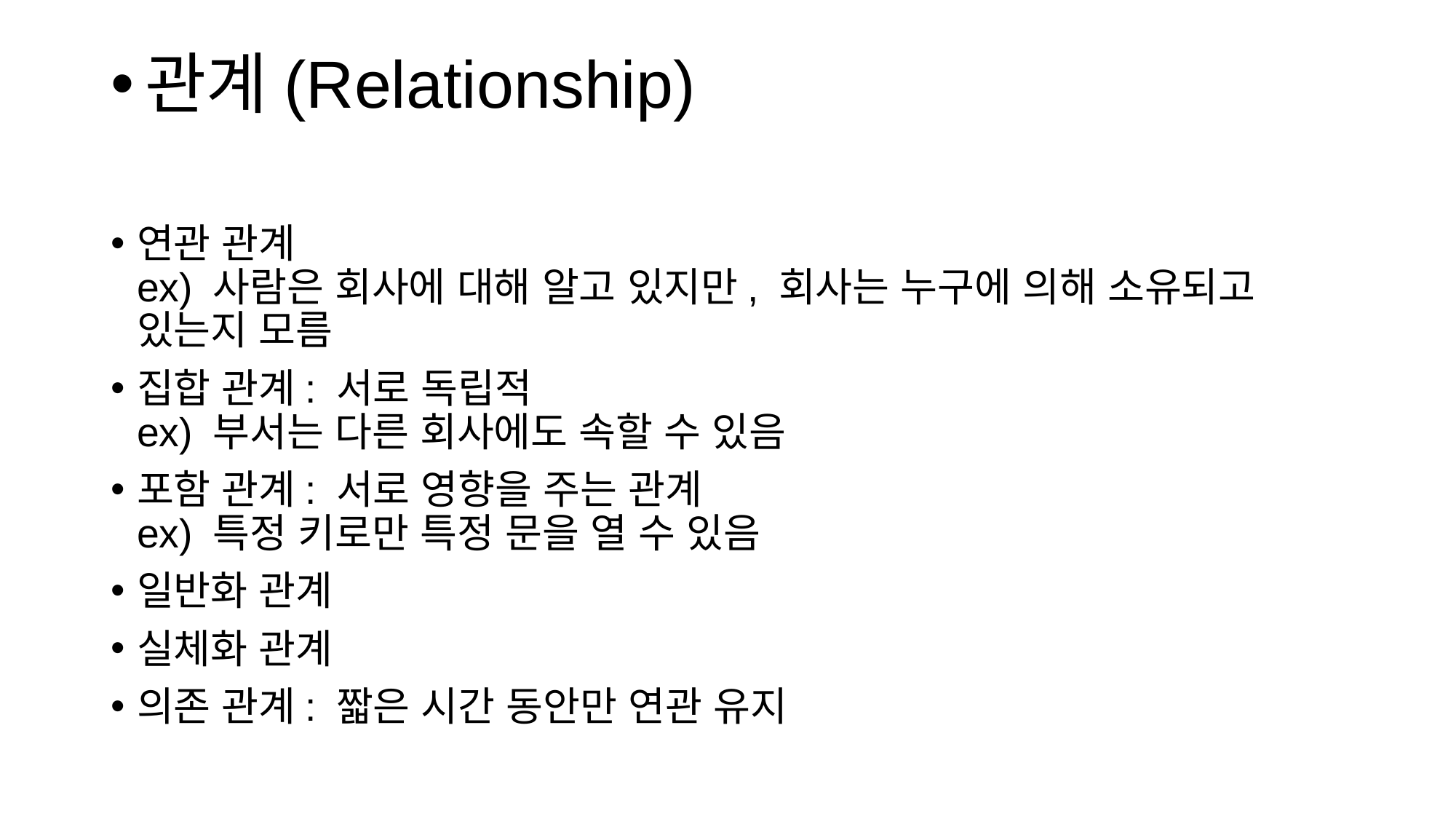

# 관계(Relationship)

연관 관계
ex) 사람은 회사에 대해 알고 있지만, 회사는 누구에 의해 소유되고 있는지 모름
집합 관계: 서로 독립적
ex) 부서는 다른 회사에도 속할 수 있음
포함 관계: 서로 영향을 주는 관계
ex) 특정 키로만 특정 문을 열 수 있음
일반화 관계
실체화 관계
의존 관계: 짧은 시간 동안만 연관 유지